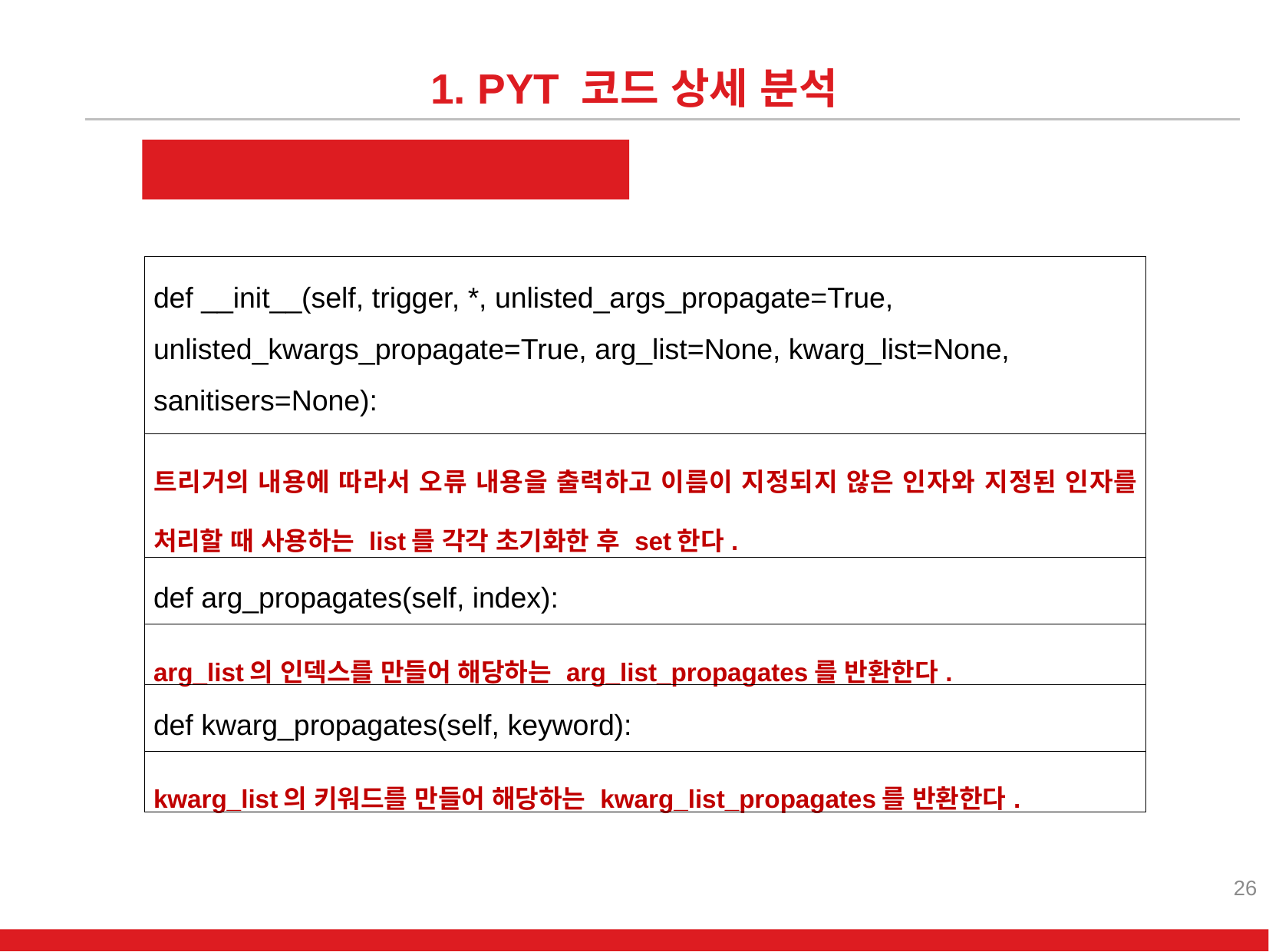

1. PYT 코드 상세 분석
trigger_definitions.parser.py
| def \_\_init\_\_(self, trigger, \*, unlisted\_args\_propagate=True, unlisted\_kwargs\_propagate=True, arg\_list=None, kwarg\_list=None, sanitisers=None): |
| --- |
| 트리거의 내용에 따라서 오류 내용을 출력하고 이름이 지정되지 않은 인자와 지정된 인자를 처리할 때 사용하는 list를 각각 초기화한 후 set한다. |
| def arg\_propagates(self, index): |
| arg\_list의 인덱스를 만들어 해당하는 arg\_list\_propagates를 반환한다. |
| def kwarg\_propagates(self, keyword): |
| kwarg\_list의 키워드를 만들어 해당하는 kwarg\_list\_propagates를 반환한다. |
26